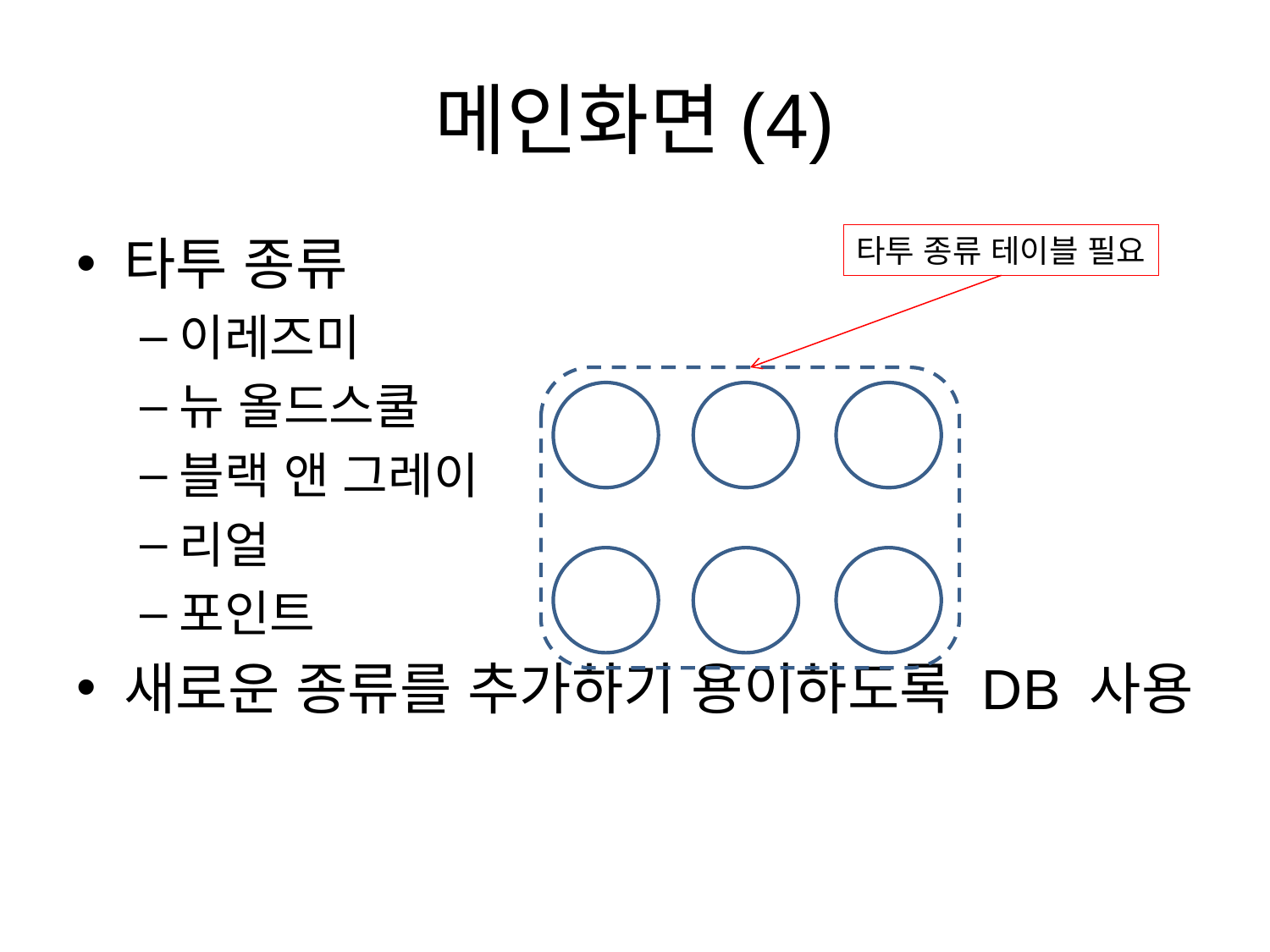

# 메인화면(4)
타투 종류
이레즈미
뉴 올드스쿨
블랙 앤 그레이
리얼
포인트
새로운 종류를 추가하기 용이하도록 DB 사용
타투 종류 테이블 필요